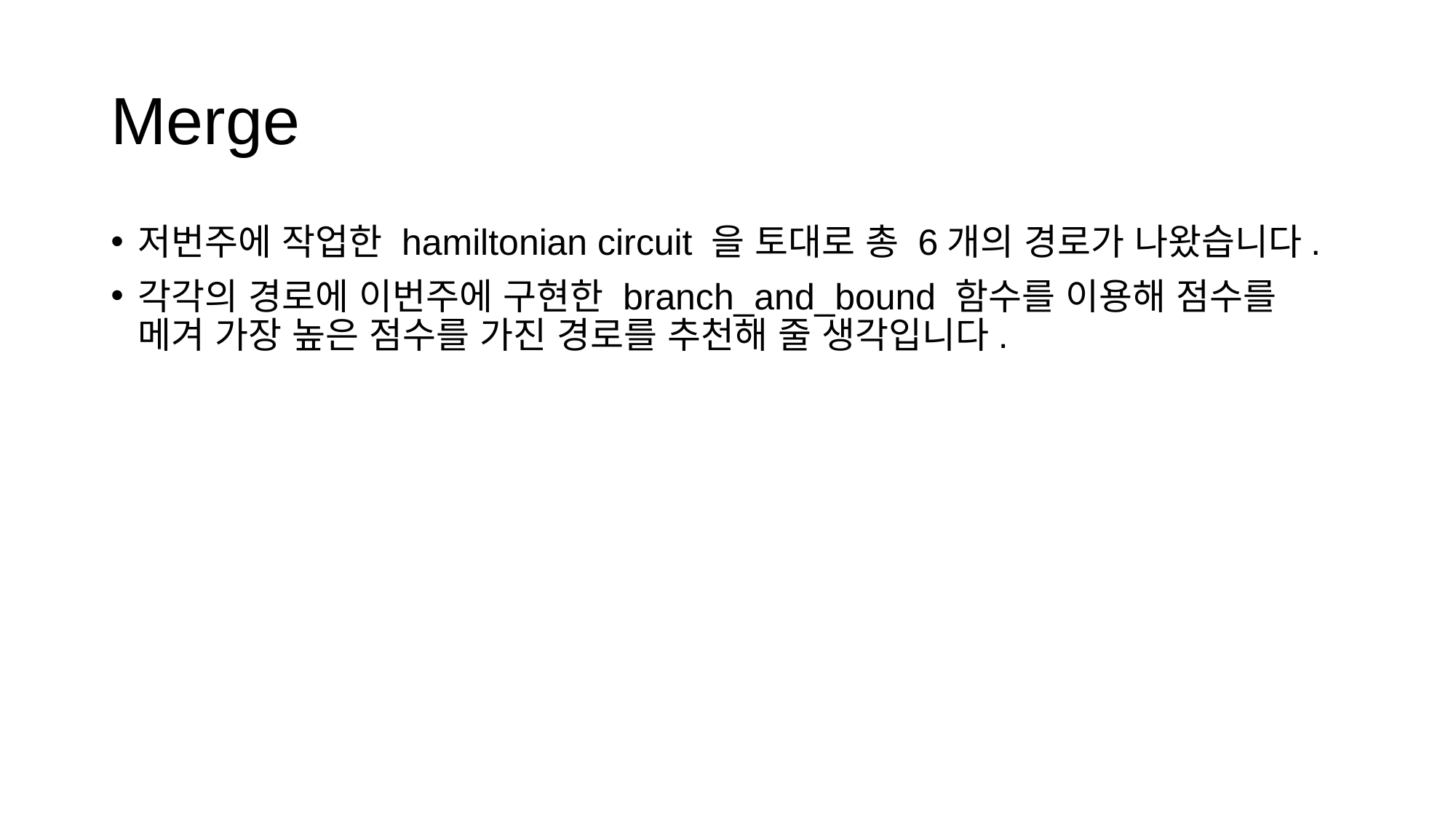

# Merge
저번주에 작업한 hamiltonian circuit 을 토대로 총 6개의 경로가 나왔습니다.
각각의 경로에 이번주에 구현한 branch_and_bound 함수를 이용해 점수를 메겨 가장 높은 점수를 가진 경로를 추천해 줄 생각입니다.